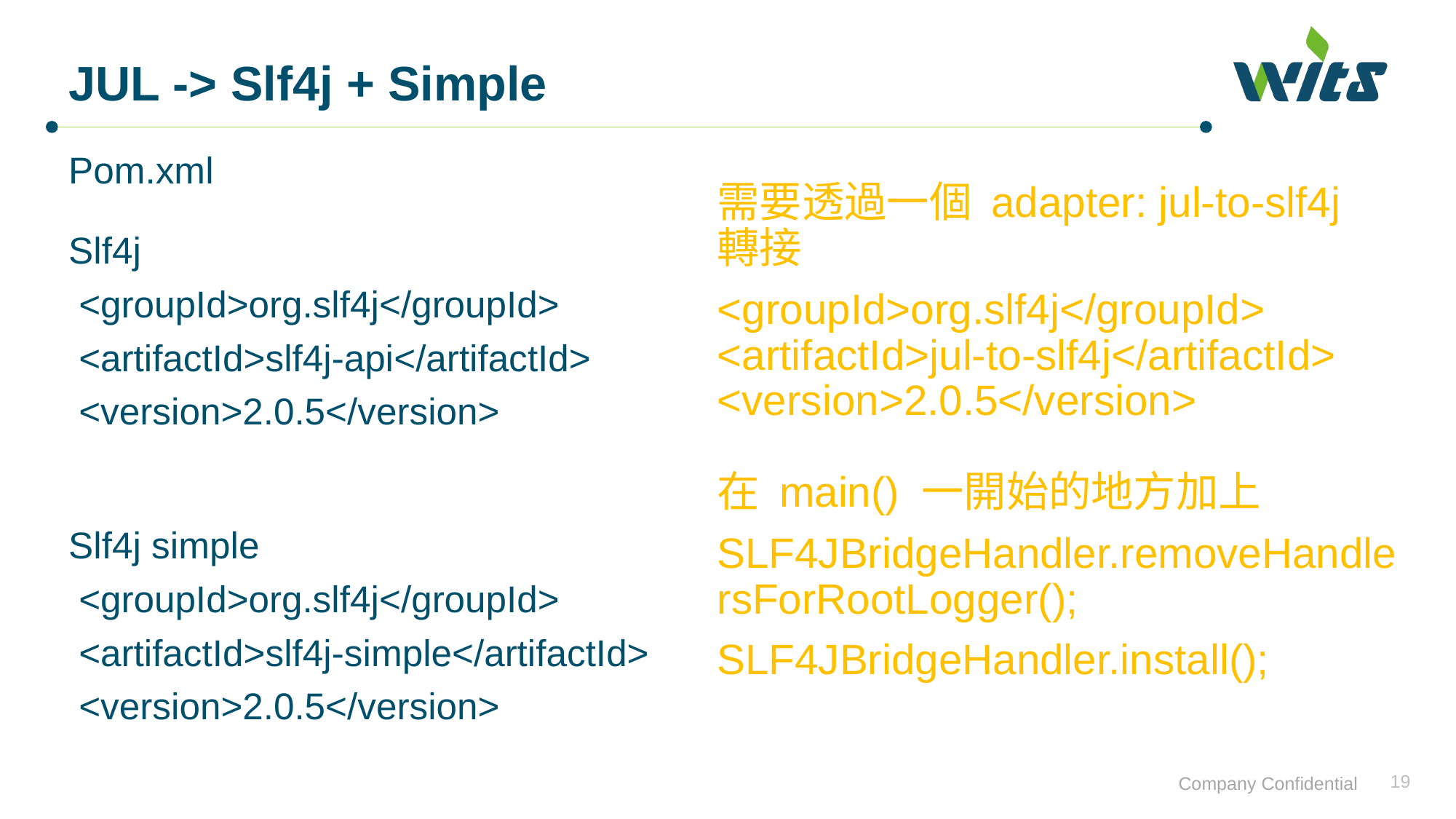

# JUL -> Slf4j + Simple
Pom.xml

Slf4j
 <groupId>org.slf4j</groupId>
 <artifactId>slf4j-api</artifactId>
 <version>2.0.5</version>

Slf4j simple
 <groupId>org.slf4j</groupId>
 <artifactId>slf4j-simple</artifactId>
 <version>2.0.5</version>
需要透過一個 adapter: jul-to-slf4j
轉接
<groupId>org.slf4j</groupId>
<artifactId>jul-to-slf4j</artifactId>     <version>2.0.5</version>

在 main() 一開始的地方加上
SLF4JBridgeHandler.removeHandlersForRootLogger();
SLF4JBridgeHandler.install();
19